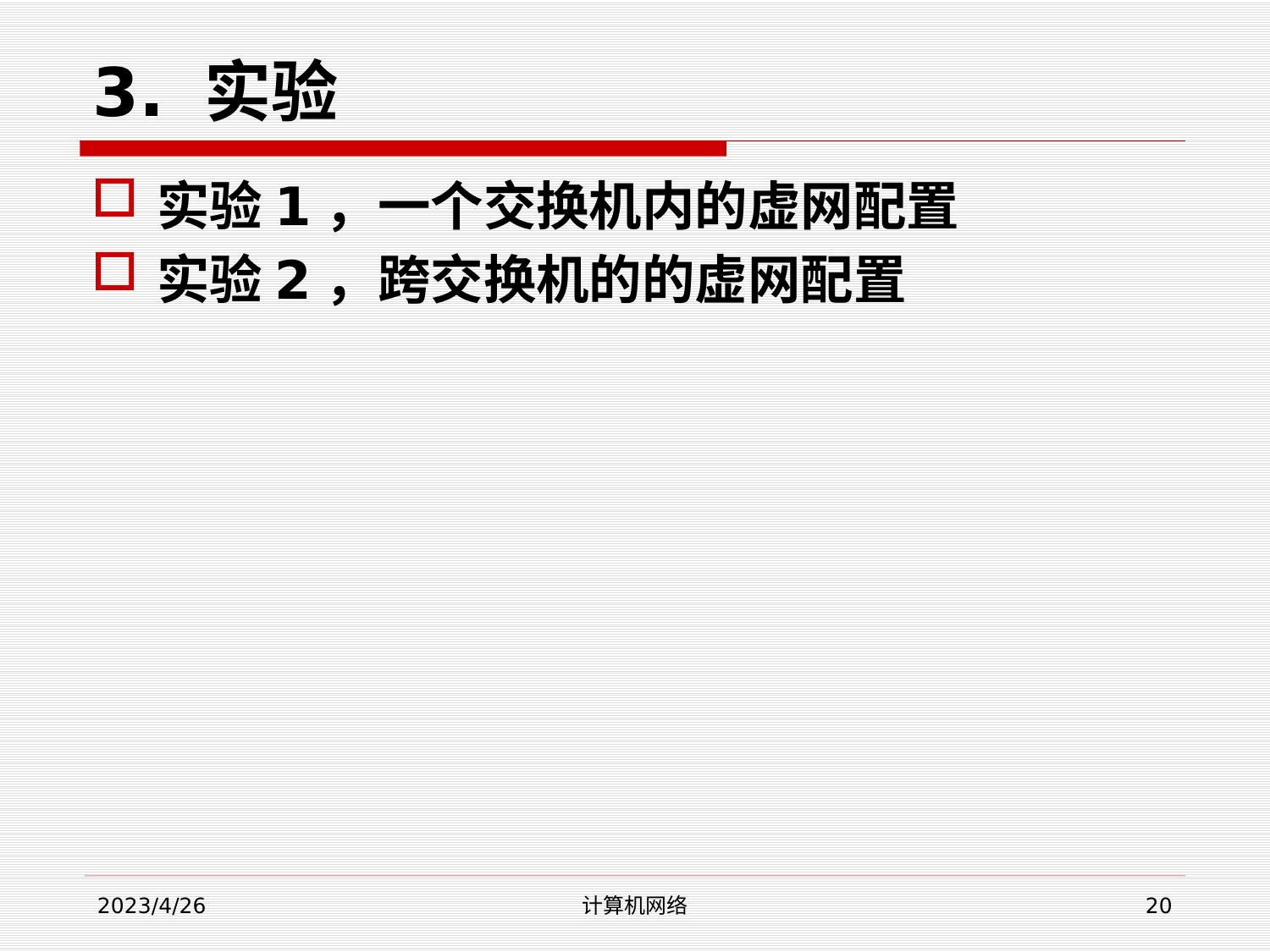

# 3. 实验
实验1，一个交换机内的虚网配置
实验2，跨交换机的的虚网配置
2023/4/26
计算机网络
20